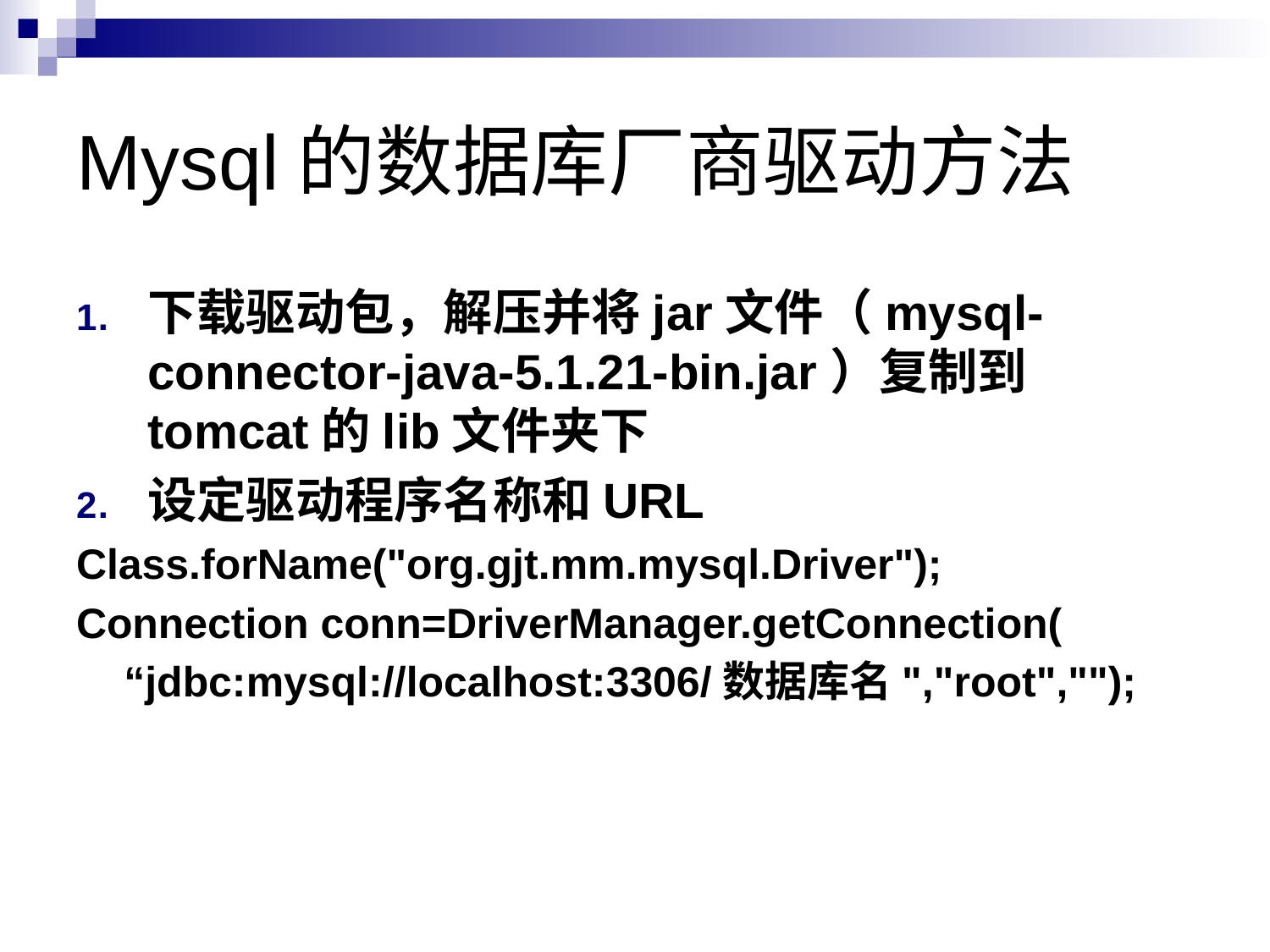

# Mysql的数据库厂商驱动方法
下载驱动包，解压并将jar文件（mysql-connector-java-5.1.21-bin.jar）复制到tomcat的lib文件夹下
设定驱动程序名称和URL
Class.forName("org.gjt.mm.mysql.Driver");
Connection conn=DriverManager.getConnection(
	“jdbc:mysql://localhost:3306/数据库名","root","");

46